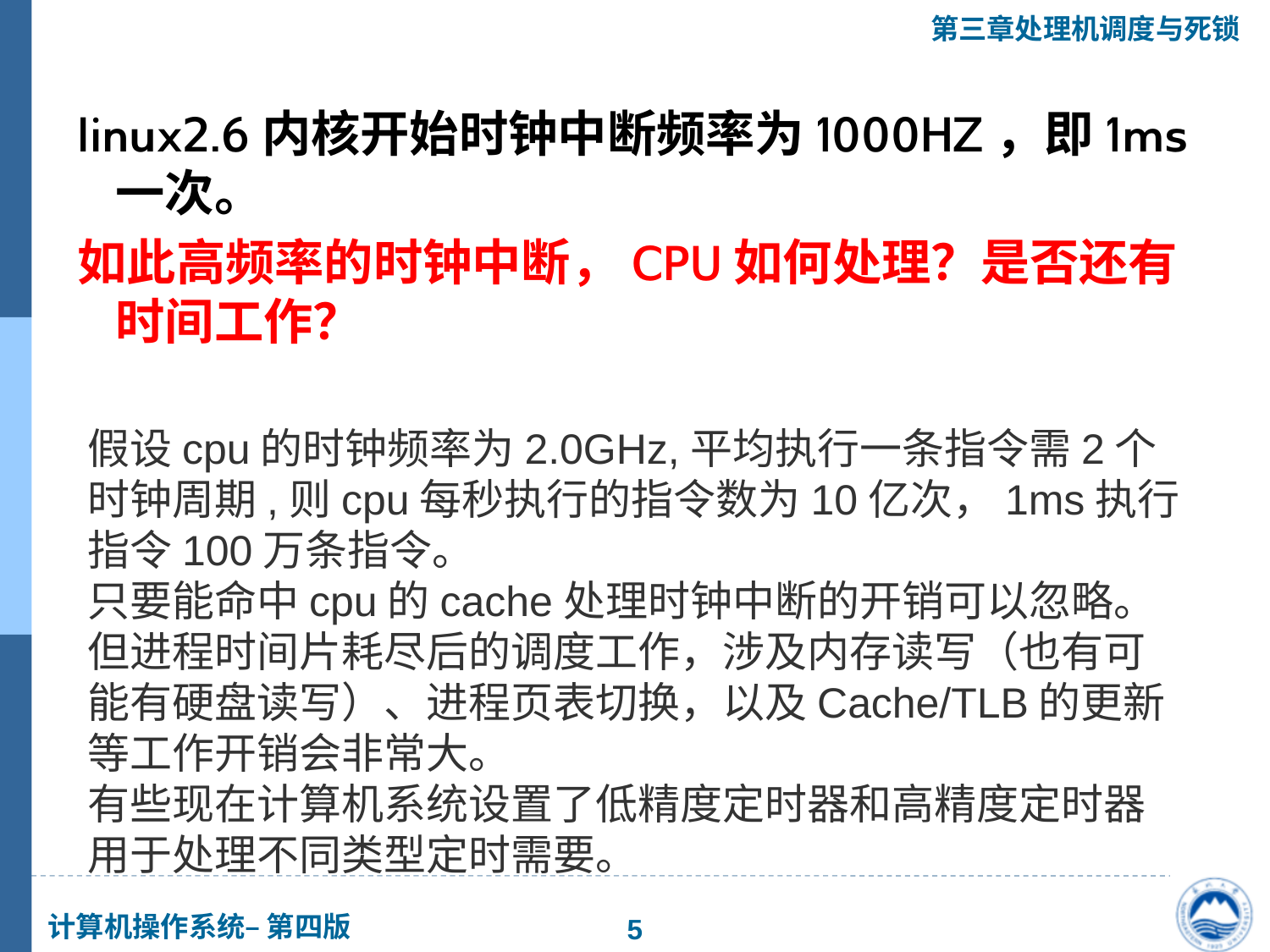

linux2.6内核开始时钟中断频率为1000HZ，即1ms一次。
如此高频率的时钟中断，CPU如何处理？是否还有时间工作？

假设cpu的时钟频率为2.0GHz,平均执行一条指令需2个时钟周期,则cpu每秒执行的指令数为10亿次，1ms执行指令100万条指令。
只要能命中cpu的cache处理时钟中断的开销可以忽略。
但进程时间片耗尽后的调度工作，涉及内存读写（也有可能有硬盘读写）、进程页表切换，以及Cache/TLB的更新等工作开销会非常大。
有些现在计算机系统设置了低精度定时器和高精度定时器用于处理不同类型定时需要。